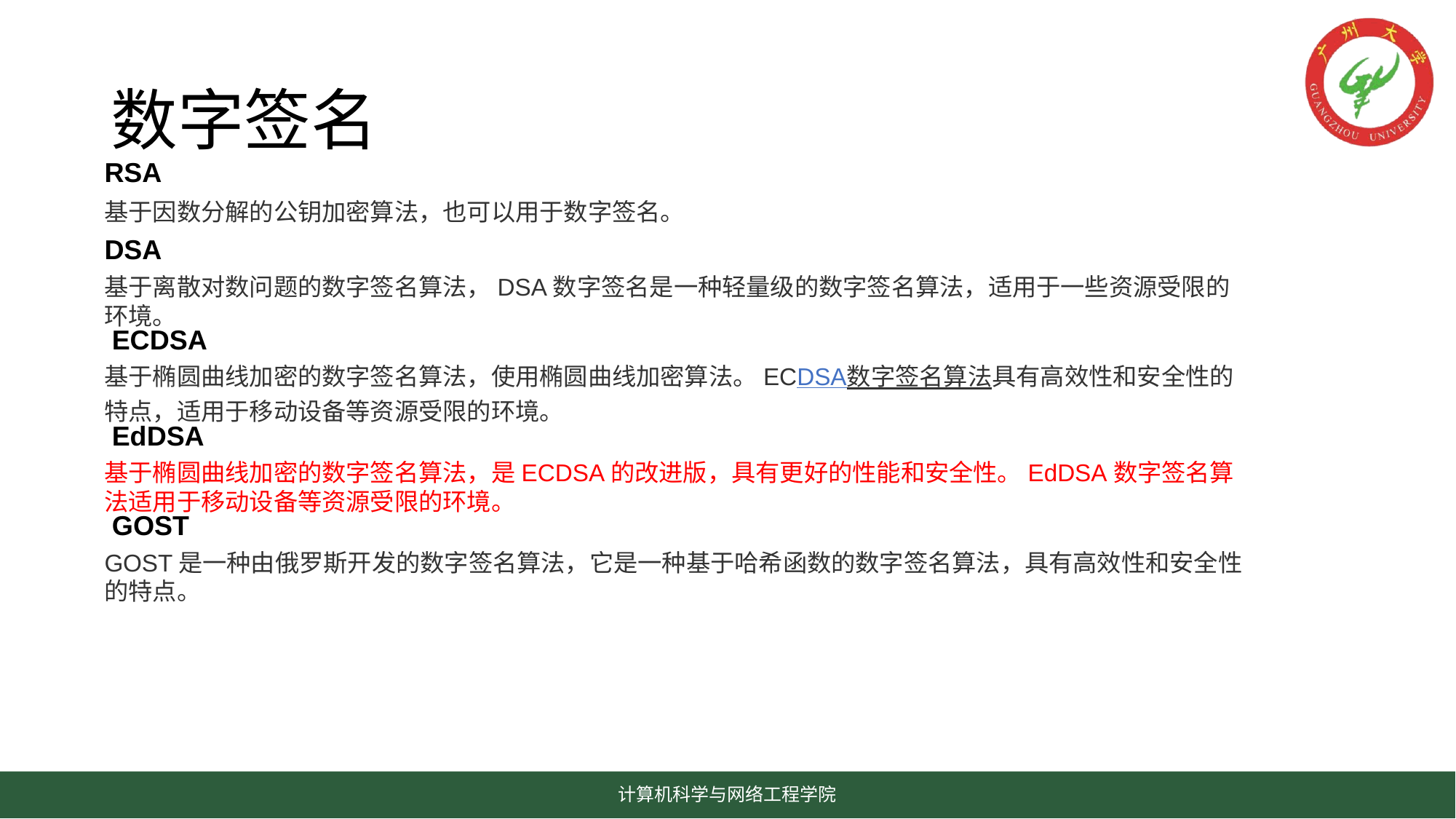

# 数字签名
RSA
基于因数分解的公钥加密算法，也可以用于数字签名。
DSA
基于离散对数问题的数字签名算法，DSA数字签名是一种轻量级的数字签名算法，适用于一些资源受限的环境。
 ECDSA
基于椭圆曲线加密的数字签名算法，使用椭圆曲线加密算法。ECDSA数字签名算法具有高效性和安全性的特点，适用于移动设备等资源受限的环境。
 EdDSA
基于椭圆曲线加密的数字签名算法，是ECDSA的改进版，具有更好的性能和安全性。EdDSA数字签名算法适用于移动设备等资源受限的环境。
 GOST
GOST是一种由俄罗斯开发的数字签名算法，它是一种基于哈希函数的数字签名算法，具有高效性和安全性的特点。

计算机科学与网络工程学院